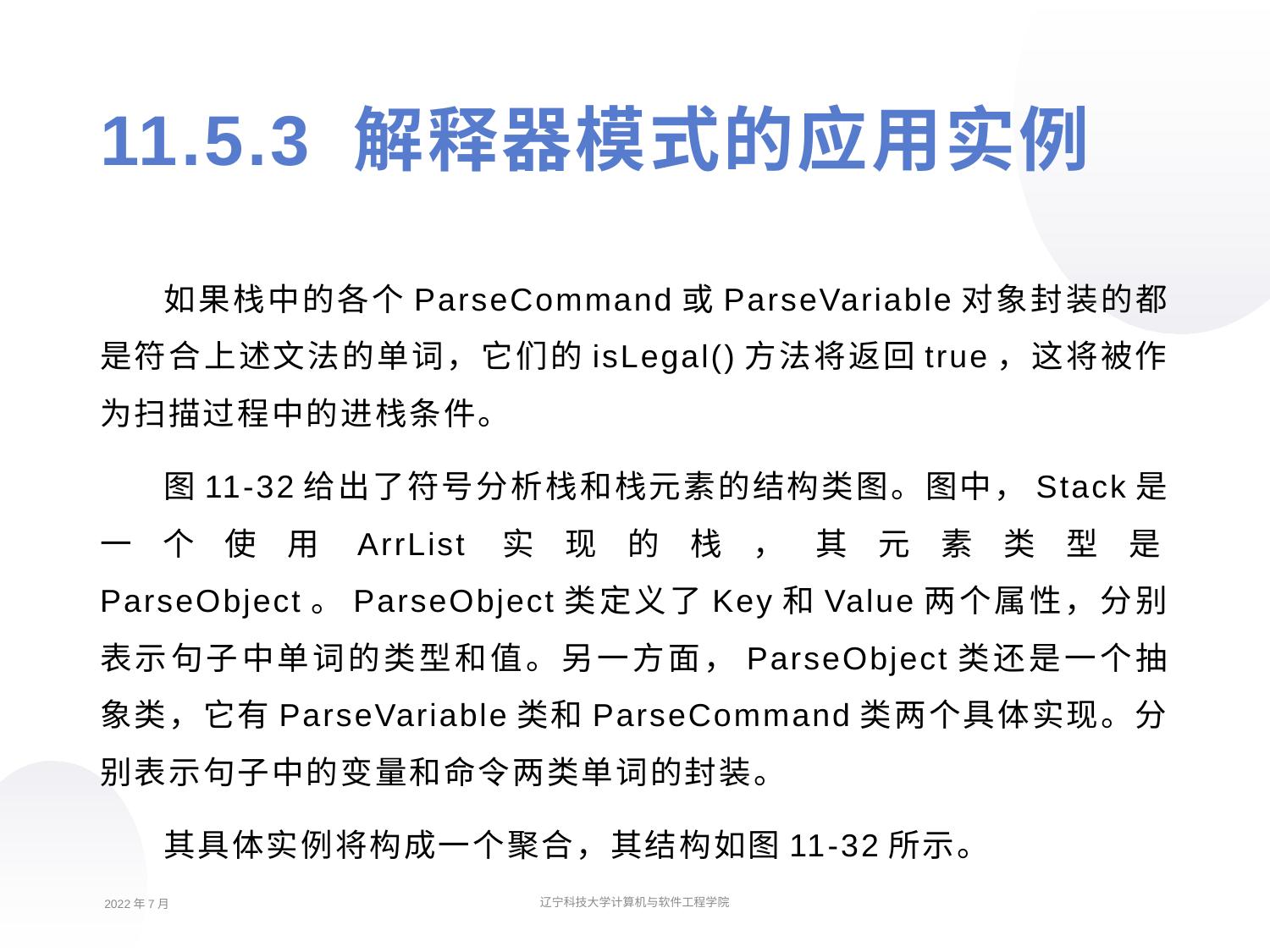

11.5.3 解释器模式的应用实例
如果栈中的各个ParseCommand或ParseVariable对象封装的都是符合上述文法的单词，它们的isLegal()方法将返回true，这将被作为扫描过程中的进栈条件。
图11-32给出了符号分析栈和栈元素的结构类图。图中，Stack是一个使用ArrList实现的栈，其元素类型是ParseObject。ParseObject类定义了Key和Value两个属性，分别表示句子中单词的类型和值。另一方面，ParseObject类还是一个抽象类，它有ParseVariable类和ParseCommand类两个具体实现。分别表示句子中的变量和命令两类单词的封装。
其具体实例将构成一个聚合，其结构如图11-32所示。

2022年7月
辽宁科技大学计算机与软件工程学院
158